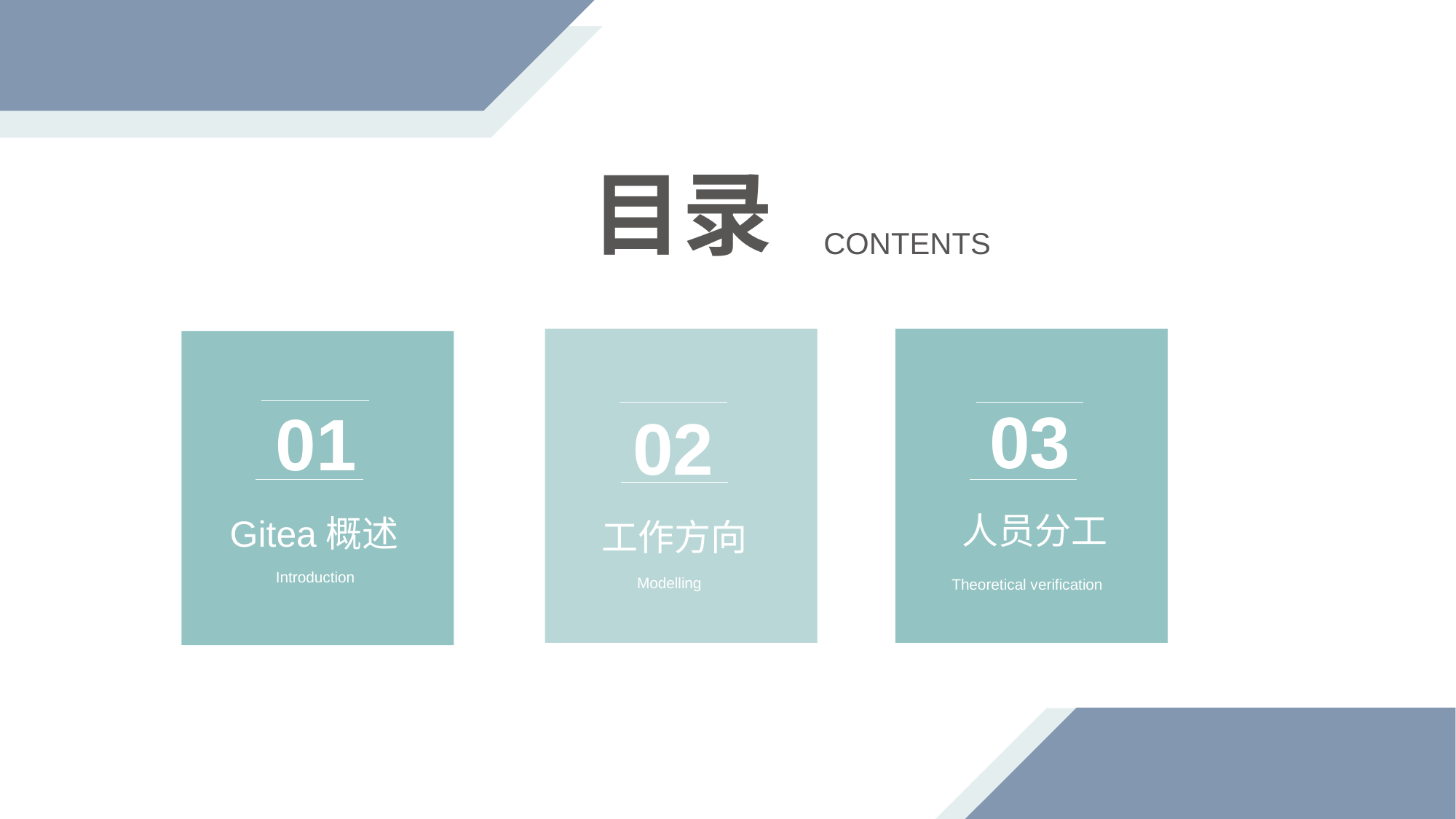

目录
 CONTENTS

02
工作方向
Modelling

03
人员分工
Theoretical verification

01
Gitea概述
Introduction